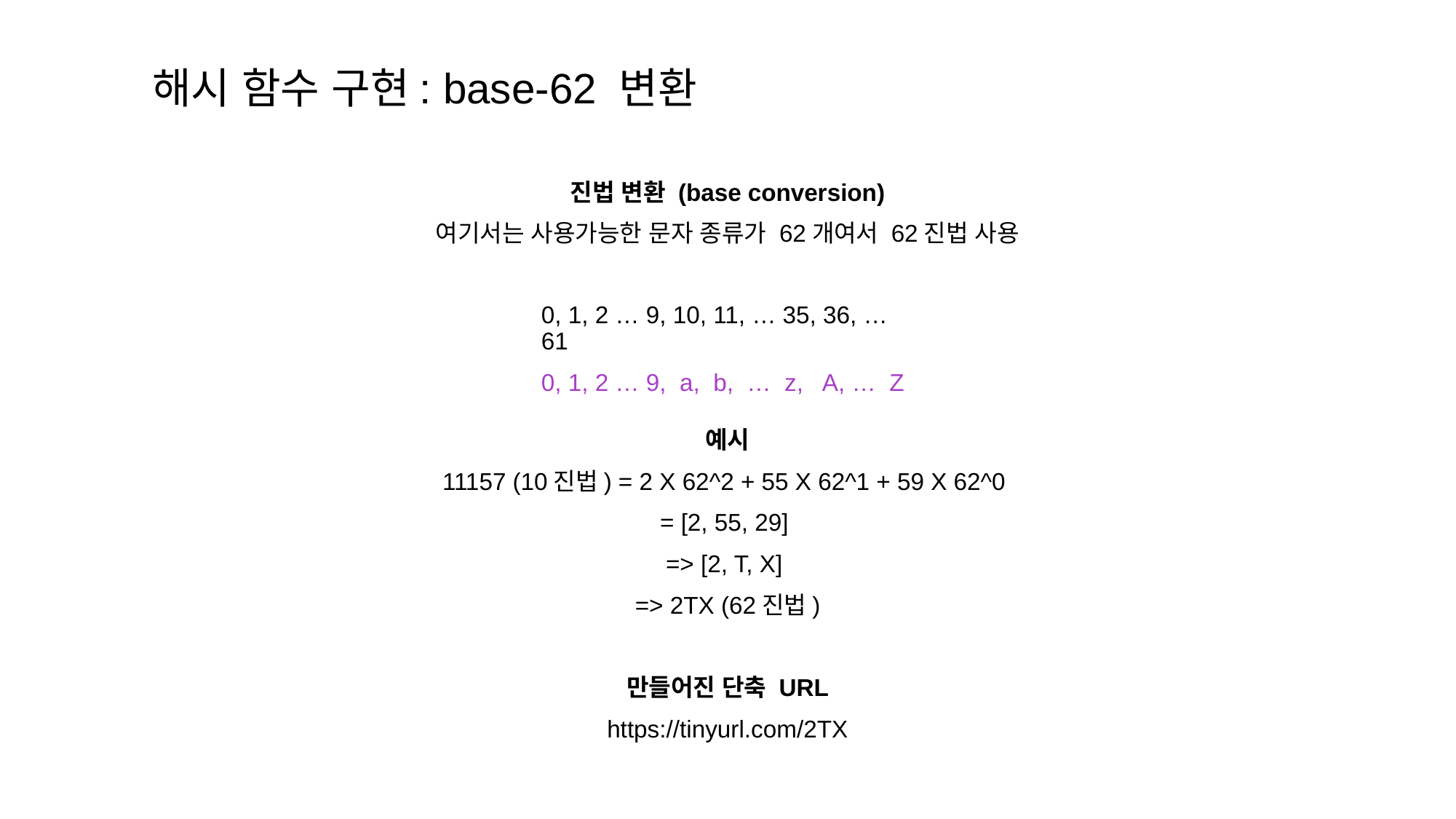

해시 함수 구현: base-62 변환
진법 변환 (base conversion)
여기서는 사용가능한 문자 종류가 62개여서 62진법 사용

예시
11157 (10진법) = 2 X 62^2 + 55 X 62^1 + 59 X 62^0
= [2, 55, 29]
=> [2, T, X]
=> 2TX (62진법)

만들어진 단축 URL
https://tinyurl.com/2TX

0, 1, 2 … 9, 10, 11, … 35, 36, … 61
0, 1, 2 … 9,  a,  b,  …  z,   A, …  Z